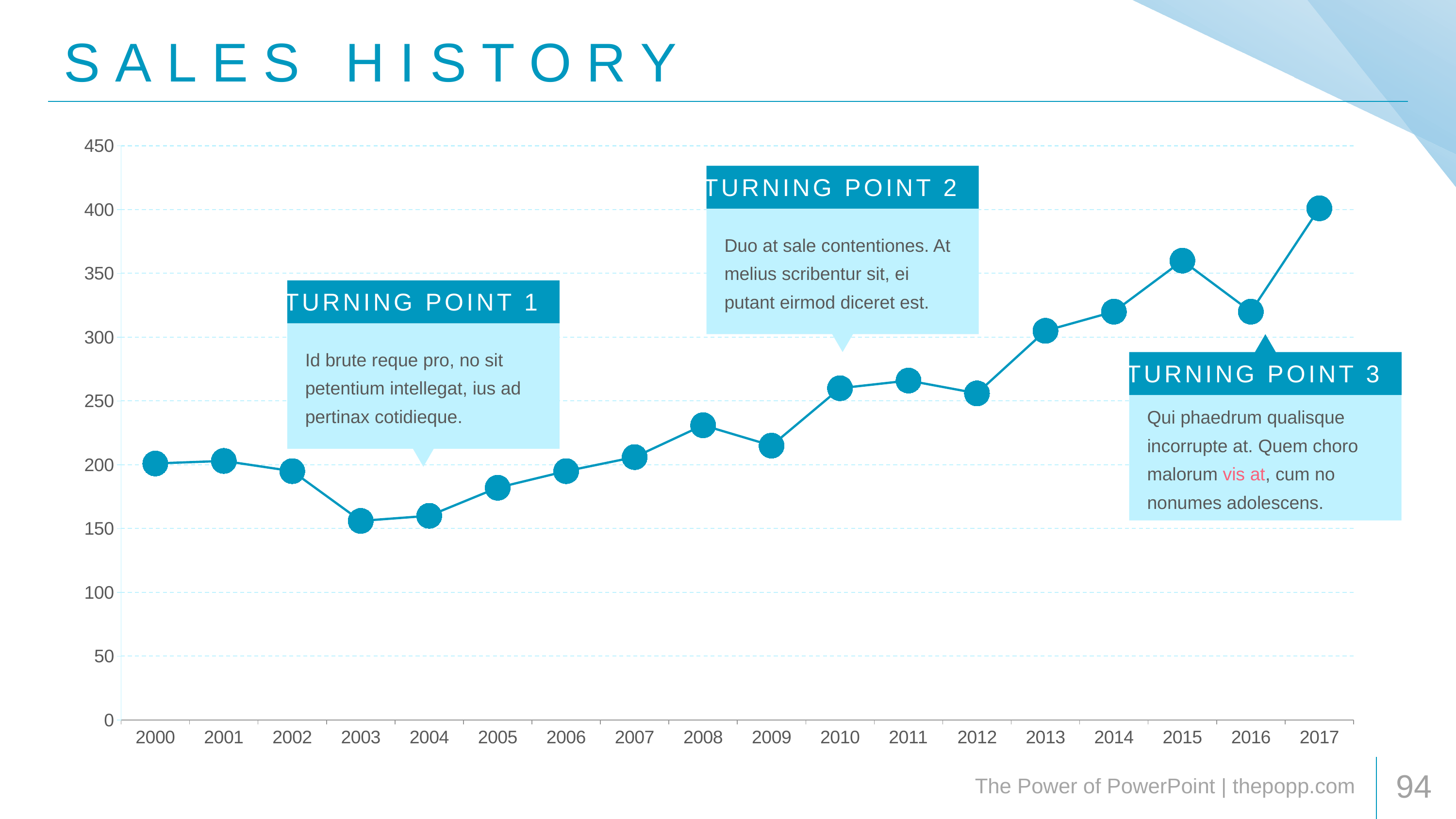

# SALES HISTORY

### Chart

| Category | 系列 1 |
|---|---|
| 2000 | 201.0 |
| 2001 | 203.0 |
| 2002 | 195.0 |
| 2003 | 156.0 |
| 2004 | 160.0 |
| 2005 | 182.0 |
| 2006 | 195.0 |
| 2007 | 206.0 |
| 2008 | 231.0 |
| 2009 | 215.0 |
| 2010 | 260.0 |
| 2011 | 266.0 |
| 2012 | 256.0 |
| 2013 | 305.0 |
| 2014 | 320.0 |
| 2015 | 360.0 |
| 2016 | 320.0 |
| 2017 | 401.0 |
TURNING POINT 2

Duo at sale contentiones. At melius scribentur sit, ei putant eirmod diceret est.

TURNING POINT 1

Id brute reque pro, no sit petentium intellegat, ius ad pertinax cotidieque.

TURNING POINT 3
Qui phaedrum qualisque incorrupte at. Quem choro malorum vis at, cum no nonumes adolescens.

The Power of PowerPoint | thepopp.com
94